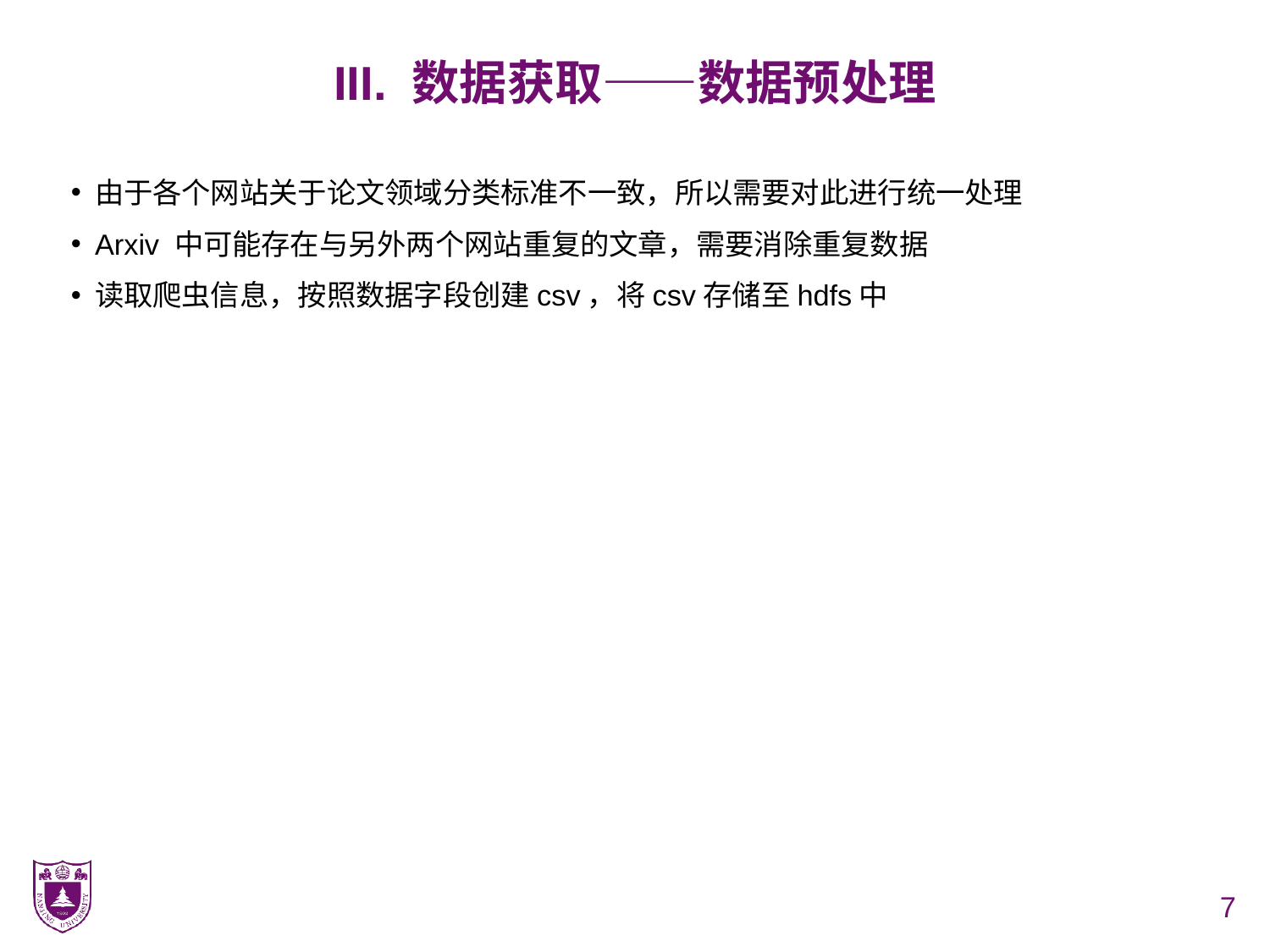

# III. 数据获取——数据预处理
由于各个网站关于论文领域分类标准不一致，所以需要对此进行统一处理
Arxiv 中可能存在与另外两个网站重复的文章，需要消除重复数据
读取爬虫信息，按照数据字段创建csv，将csv存储至hdfs中

7